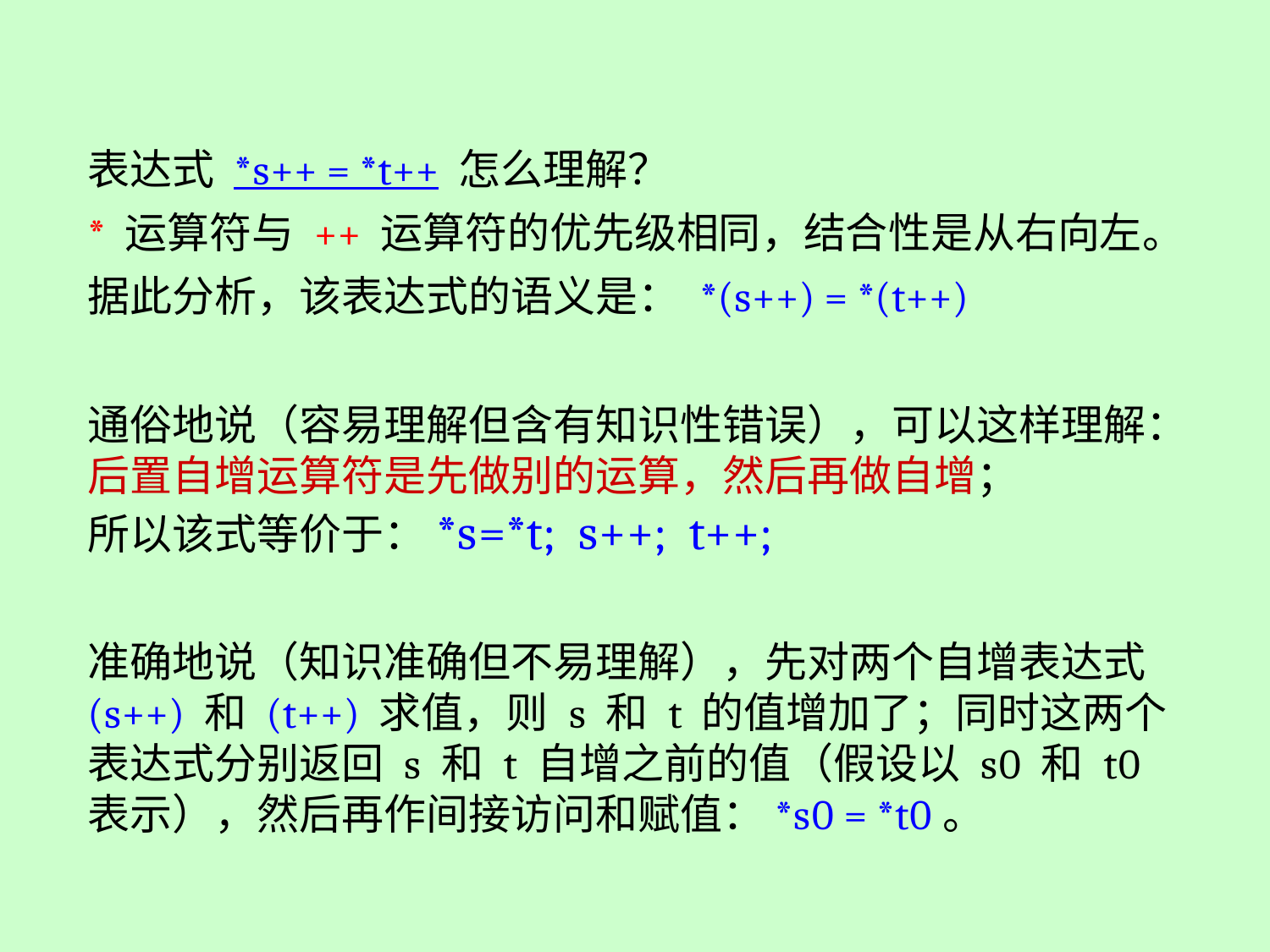

表达式 *s++ = *t++ 怎么理解？
* 运算符与 ++ 运算符的优先级相同，结合性是从右向左。
据此分析，该表达式的语义是： *(s++) = *(t++)

通俗地说（容易理解但含有知识性错误），可以这样理解：后置自增运算符是先做别的运算，然后再做自增；
所以该式等价于：*s=*t;  s++;  t++;

准确地说（知识准确但不易理解），先对两个自增表达式 (s++) 和 (t++) 求值，则 s 和 t 的值增加了；同时这两个表达式分别返回 s 和 t 自增之前的值（假设以 s0 和 t0 表示），然后再作间接访问和赋值：*s0 = *t0。
68